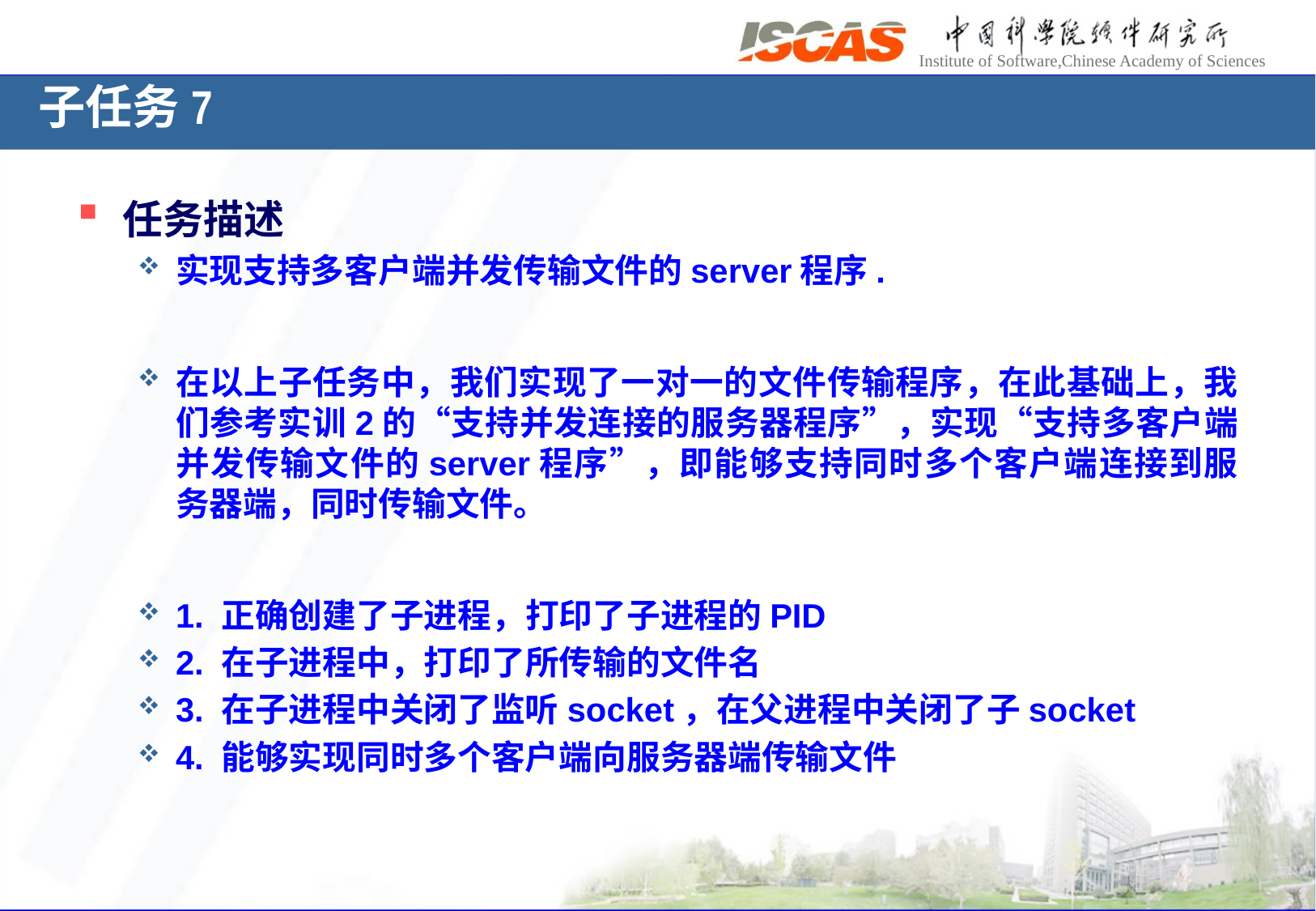

子任务7
任务描述
实现支持多客户端并发传输文件的server程序.

在以上子任务中，我们实现了一对一的文件传输程序，在此基础上，我们参考实训2的“支持并发连接的服务器程序”，实现“支持多客户端并发传输文件的server程序”，即能够支持同时多个客户端连接到服务器端，同时传输文件。

1. 正确创建了子进程，打印了子进程的PID
2. 在子进程中，打印了所传输的文件名
3. 在子进程中关闭了监听socket，在父进程中关闭了子socket
4. 能够实现同时多个客户端向服务器端传输文件